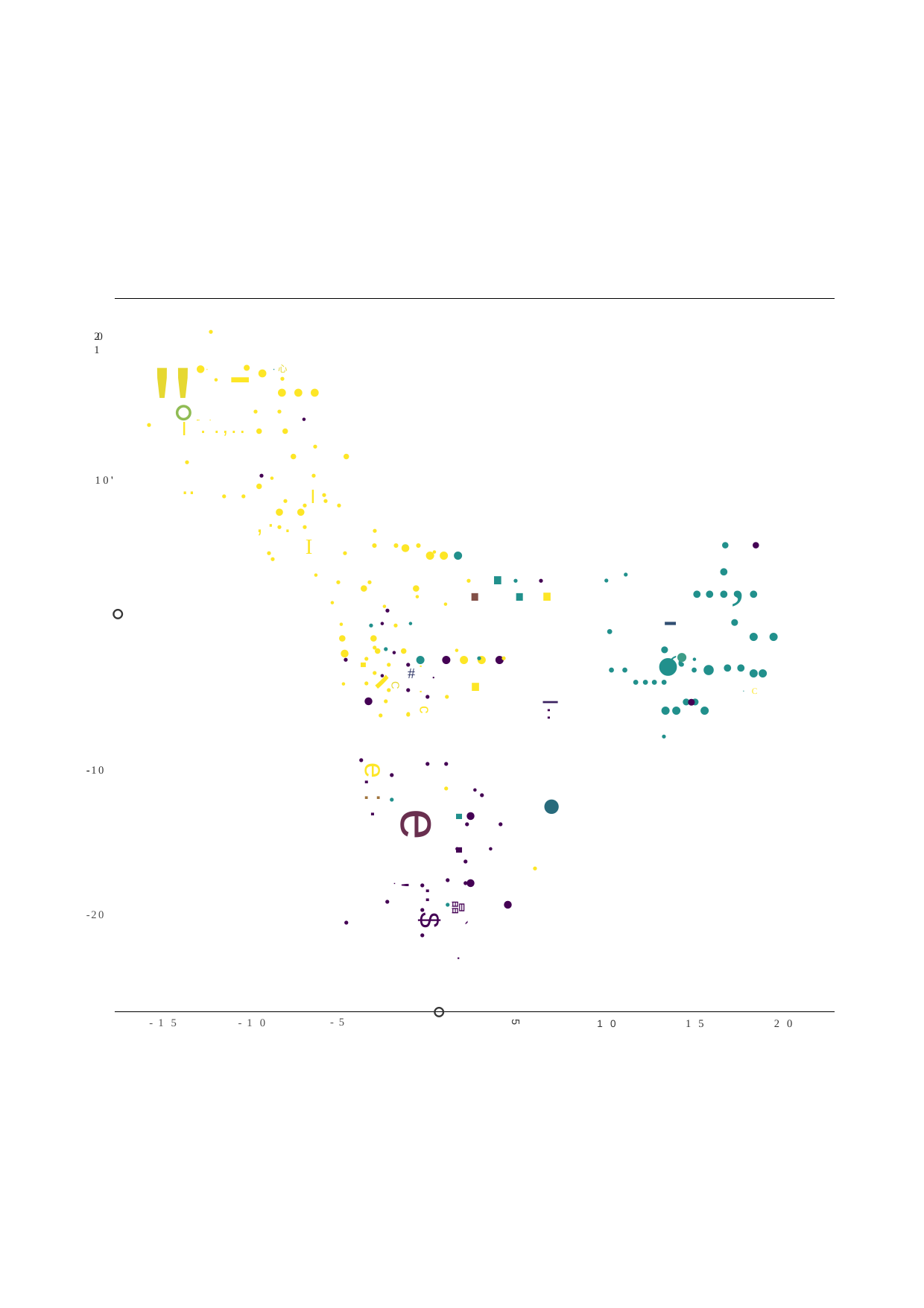

．
•·．•·心·-.·.,..
-·...
201
．
＂
。
．．．
．
••．• ．I．
I．..
．•．•,·•.•
．．
． ．．．
．
10'
．．
．．
． I ．•••．	． ．
.·...
•• ．
•••
..:,.．..
．．．
．
．．
．•．•••． ．
． ．
．．
．．	．#•.••••
.	-	··....“·•
．．
。
．••	．
• • ••
．·C ．
．．．
• • •••••
．．．
． ．．
.
．．．．．
.	.  c
、
· o
C
．
．．
．
I··
．
．．．
．．
．
. .e
e. : ·
-10
．．
．
． ．
．．．．
．
．
．． ．．．＇．
．
．
·
·· $
·
．
晶｀
-20
。

-5
-15
-10
15
20
10
5